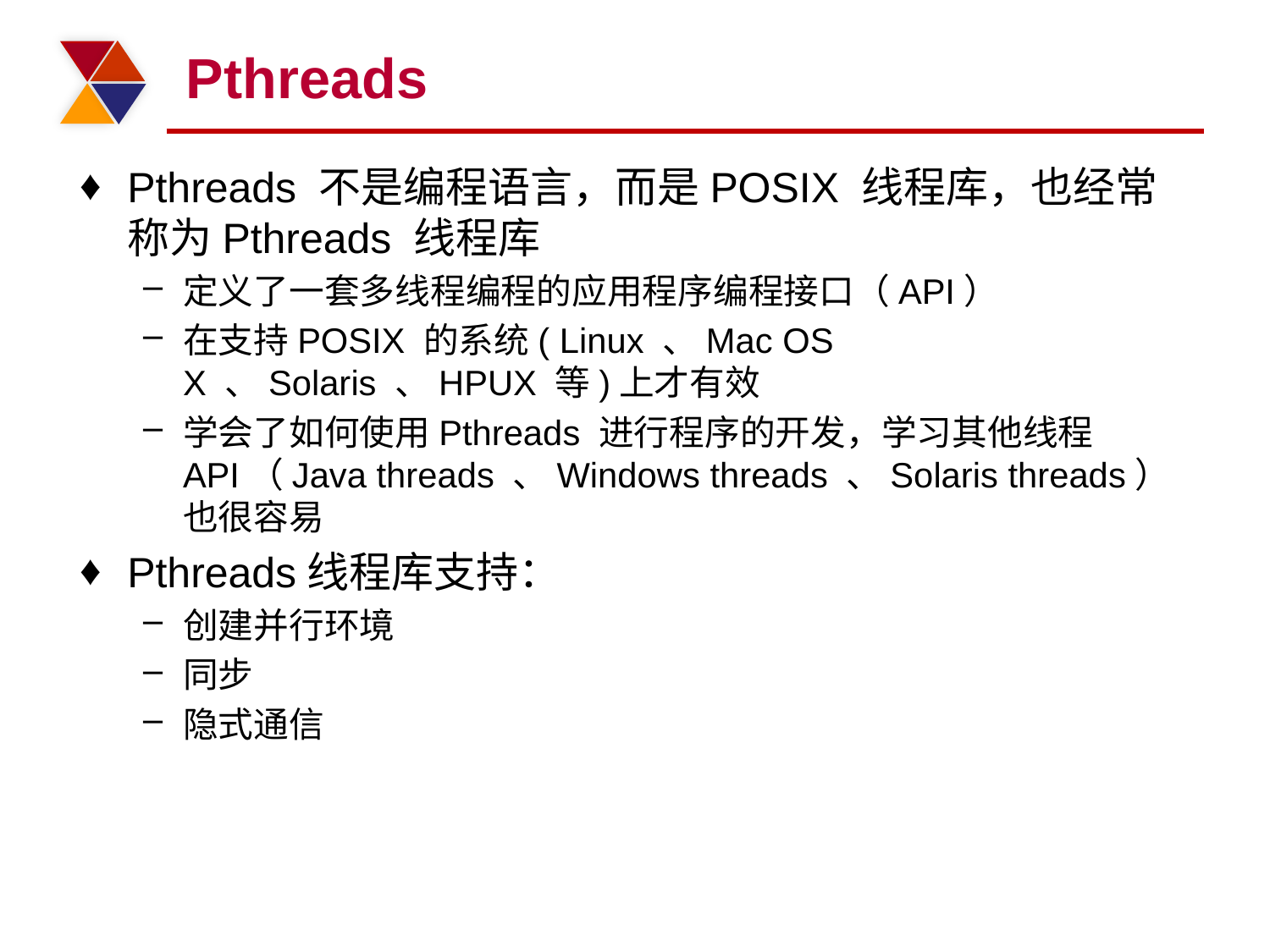

# Pthreads
Pthreads 不是编程语言，而是POSIX 线程库，也经常称为Pthreads 线程库
定义了一套多线程编程的应用程序编程接口（API）
在支持POSIX 的系统( Linux 、Mac OS X 、Solaris 、HPUX 等)上才有效
学会了如何使用Pthreads 进行程序的开发，学习其他线程API（Java threads 、Windows threads 、Solaris threads）也很容易
Pthreads线程库支持：
创建并行环境
同步
隐式通信